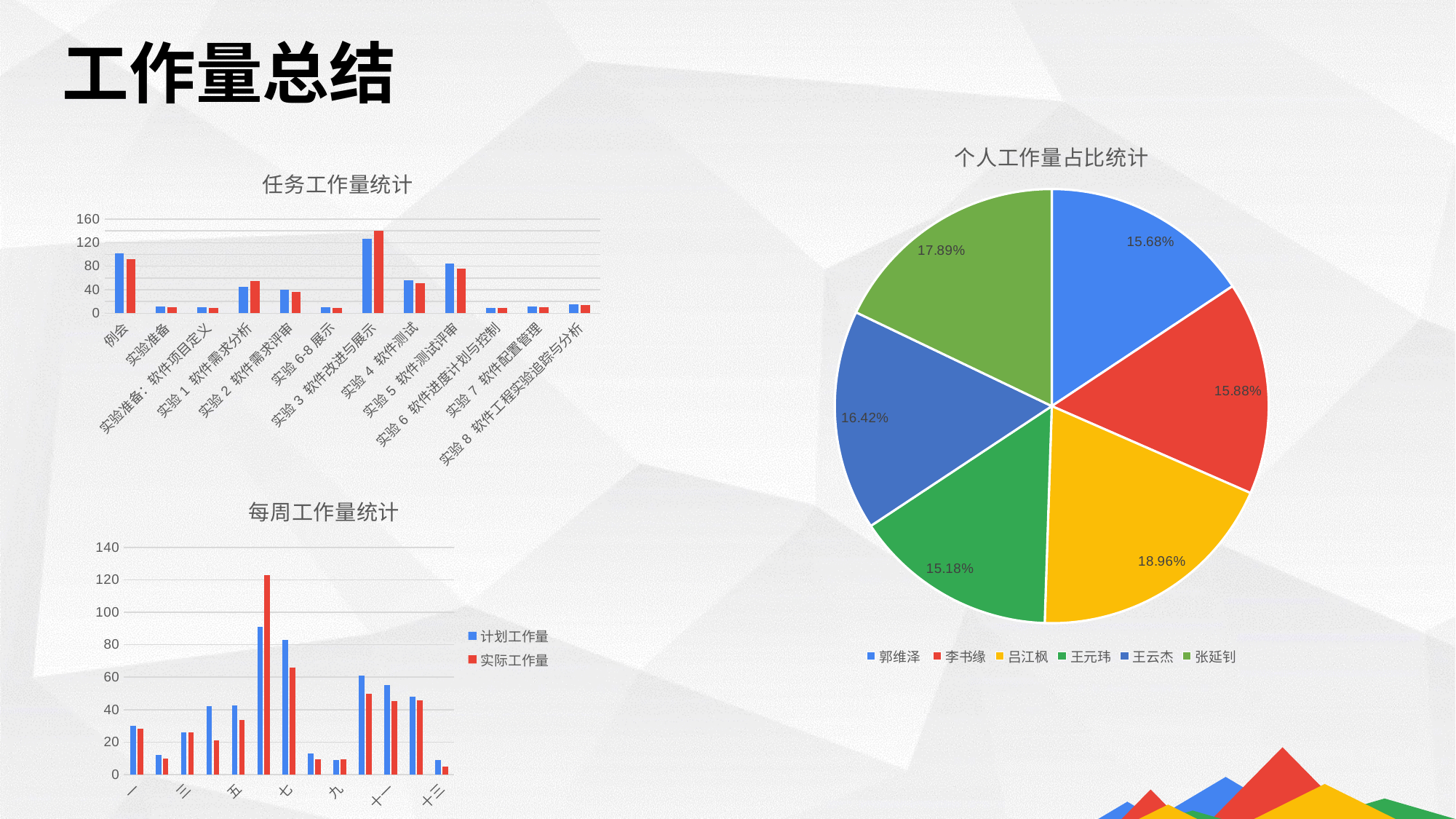

工作量总结

### Chart: 个人工作量占比统计

| Category |  |
|---|---|
| 郭维泽  | 0.15678391959798996 |
| 李书缘 | 0.15879396984924624 |
| 吕江枫 | 0.1896147403685092 |
| 王元玮 | 0.15175879396984926 |
| 王云杰 | 0.16415410385259632 |
| 张延钊 | 0.17889447236180905 |

### Chart: 任务工作量统计

| Category |  |  |
|---|---|---|
| 例会 | 102.0 | 92.3183125599233 |
| 实验准备 | 12.0 | 10.860977948226271 |
| 实验准备：软件项目定义 | 10.0 | 9.050814956855225 |
| 实验1 软件需求分析 | 45.0 | 55.0 |
| 实验2 软件需求评审 | 40.0 | 36.2032598274209 |
| 实验6-8展示 | 10.0 | 9.050814956855225 |
| 实验3 软件改进与展示 | 127.0 | 140.0 |
| 实验4 软件测试 | 56.0 | 50.68456375838926 |
| 实验5 软件测试评审 | 84.0 | 76.02684563758389 |
| 实验6 软件进度计划与控制 | 9.5 | 8.598274209012464 |
| 实验7 软件配置管理 | 11.0 | 9.955896452540747 |
| 实验8 软件工程实验追踪与分析 | 15.0 | 13.576222435282839 |

### Chart: 每周工作量统计

| Category |  |  |
|---|---|---|
| 一 | 30.0 | 28.166666666666664 |
| 二 | 12.0 | 9.833333333333332 |
| 三 | 26.0 | 26.166666666666668 |
| 四 | 42.0 | 21.0 |
| 五 | 42.5 | 33.66666666666667 |
| 六 | 91.0 | 122.83333333333334 |
| 七 | 83.0 | 66.0 |
| 八 | 13.0 | 9.333333333333334 |
| 九 | 9.0 | 9.5 |
| 十 | 61.0 | 49.66666666666667 |
| 十一 | 55.0 | 45.5 |
| 十二 | 48.0 | 45.833333333333336 |
| 十三 | 9.0 | 5.166666666666667 |